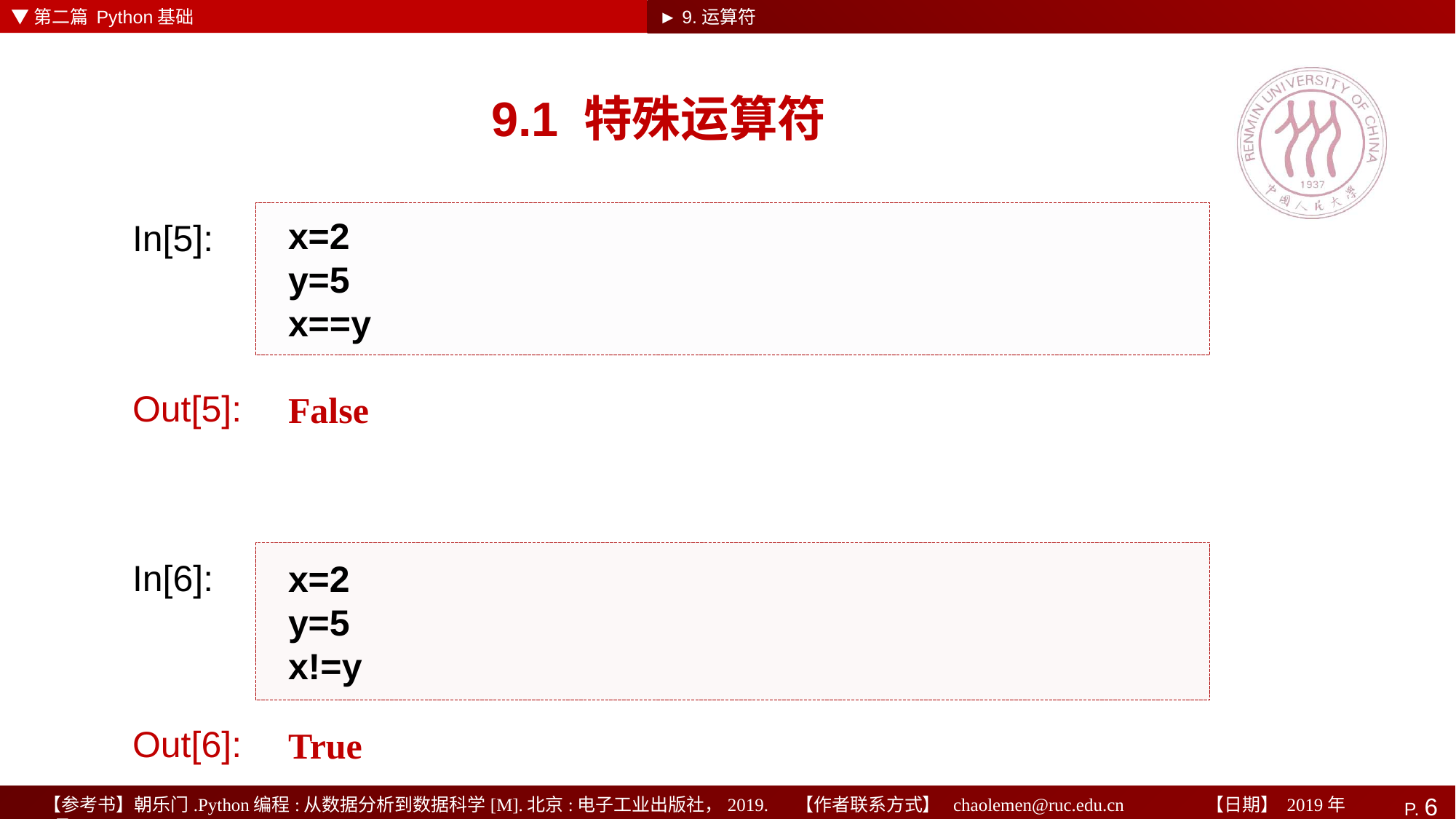

▼第二篇 Python基础
► 9.运算符
# 9.1 特殊运算符
x=2
y=5
x==y
In[5]:
False
Out[5]:
x=2
y=5
x!=y
In[6]:
True
Out[6]: